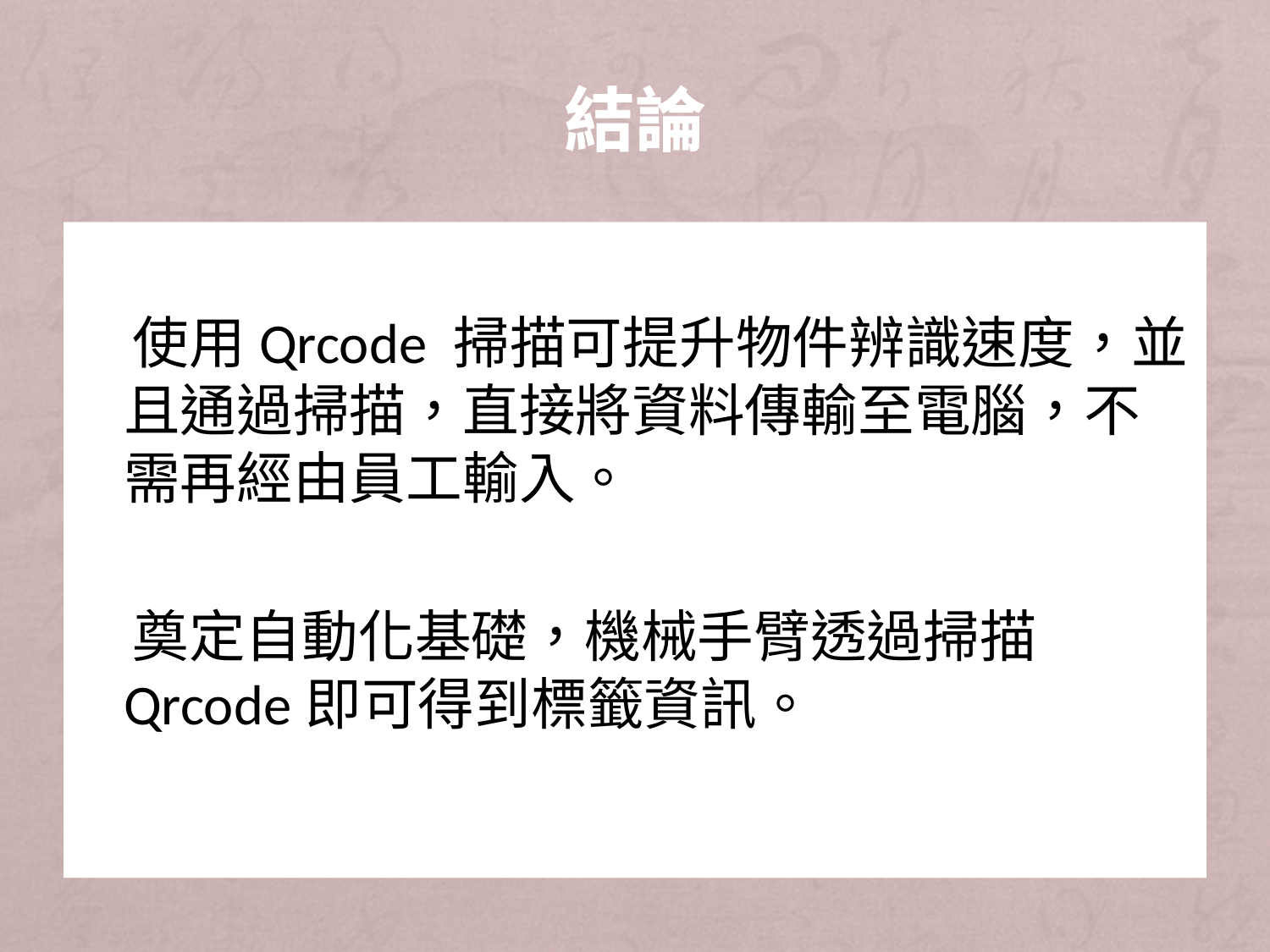

# 結論

　使用Qrcode 掃描可提升物件辨識速度，並且通過掃描，直接將資料傳輸至電腦，不需再經由員工輸入。

　奠定自動化基礎，機械手臂透過掃描Qrcode即可得到標籤資訊。